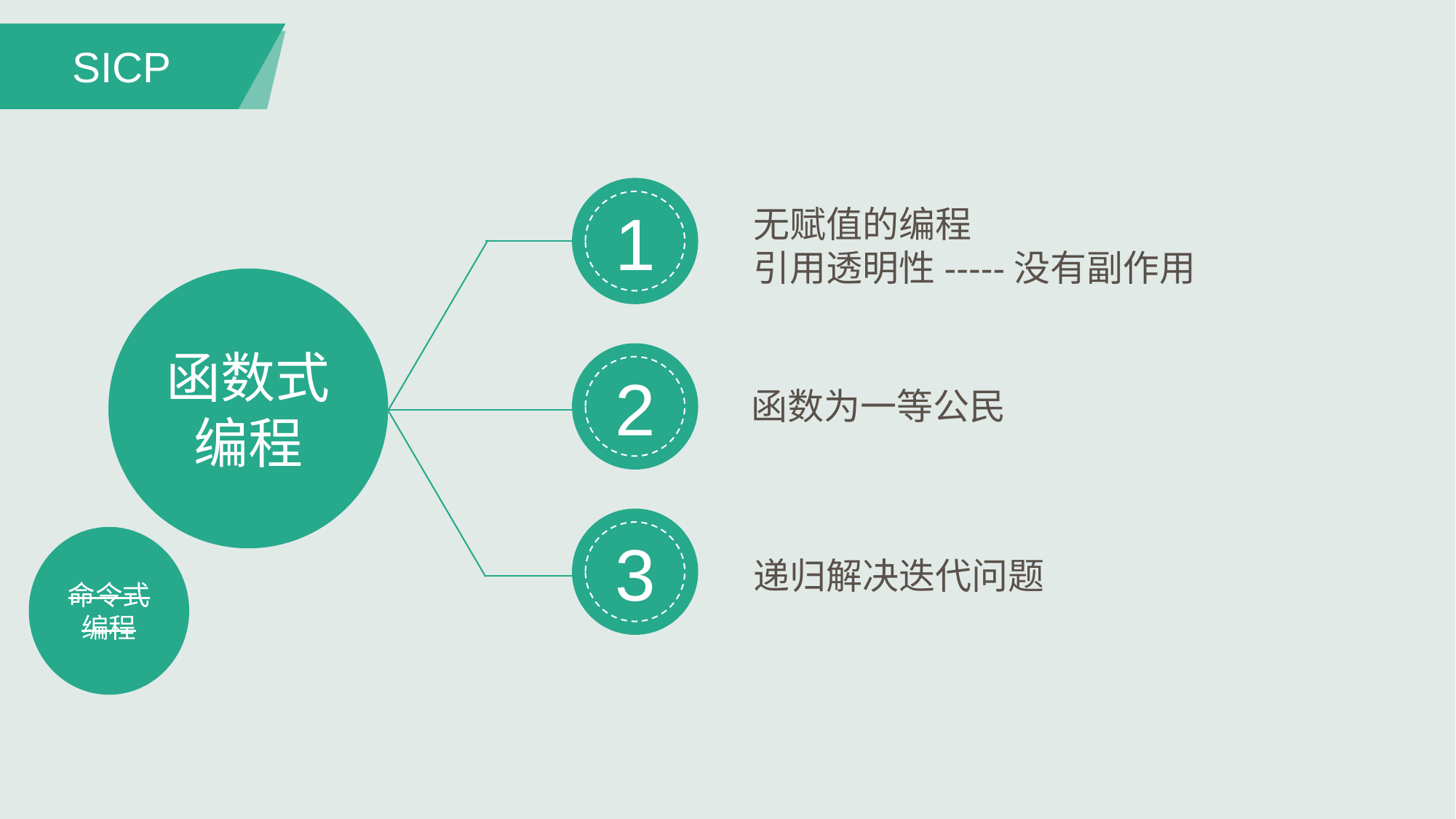

SICP
1

无赋值的编程
引用透明性-----没有副作用
函数式编程

函数为一等公民
2

3

命令式编程
递归解决迭代问题